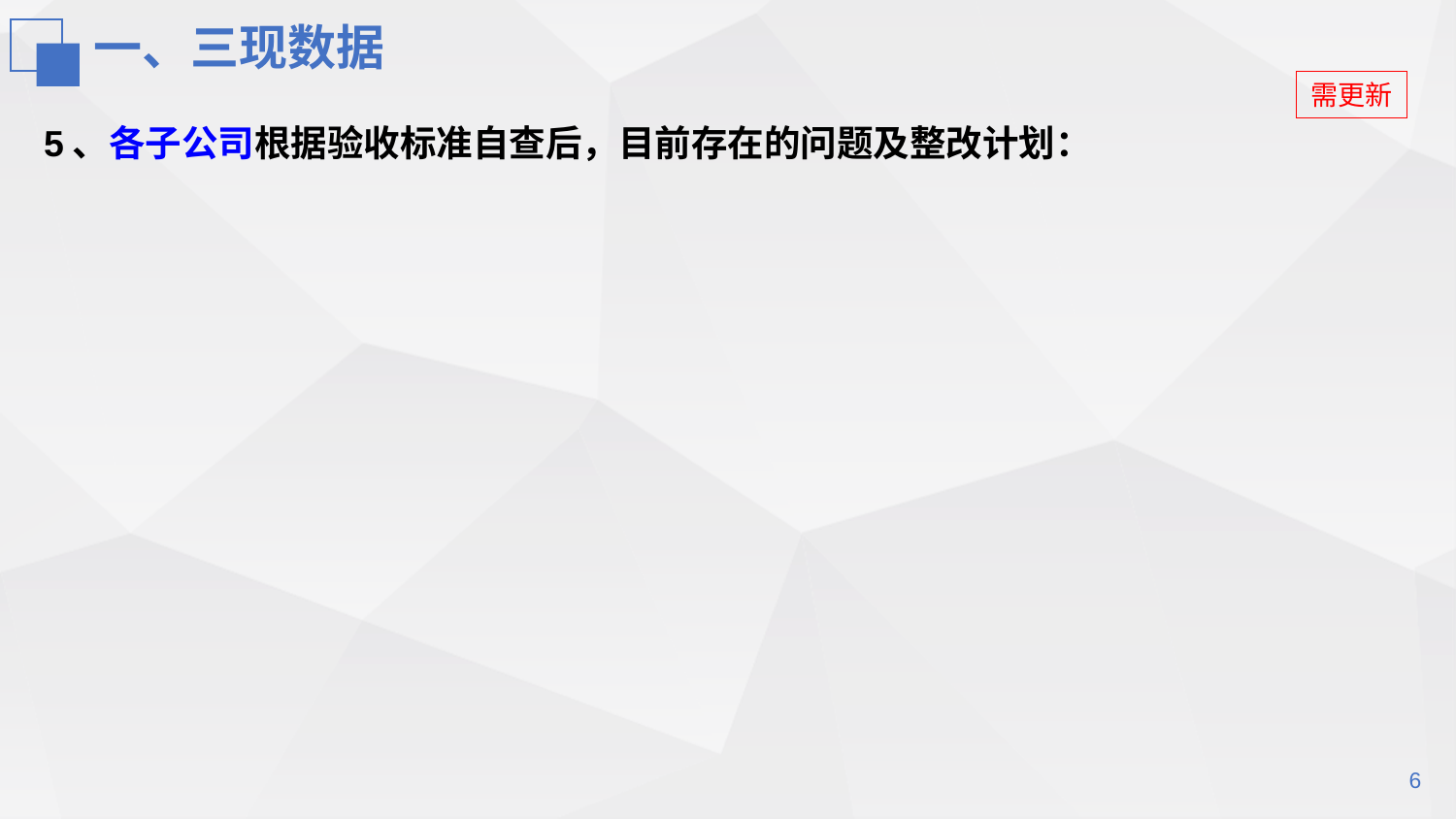

一、三现数据

需更新
5、各子公司根据验收标准自查后，目前存在的问题及整改计划：
6